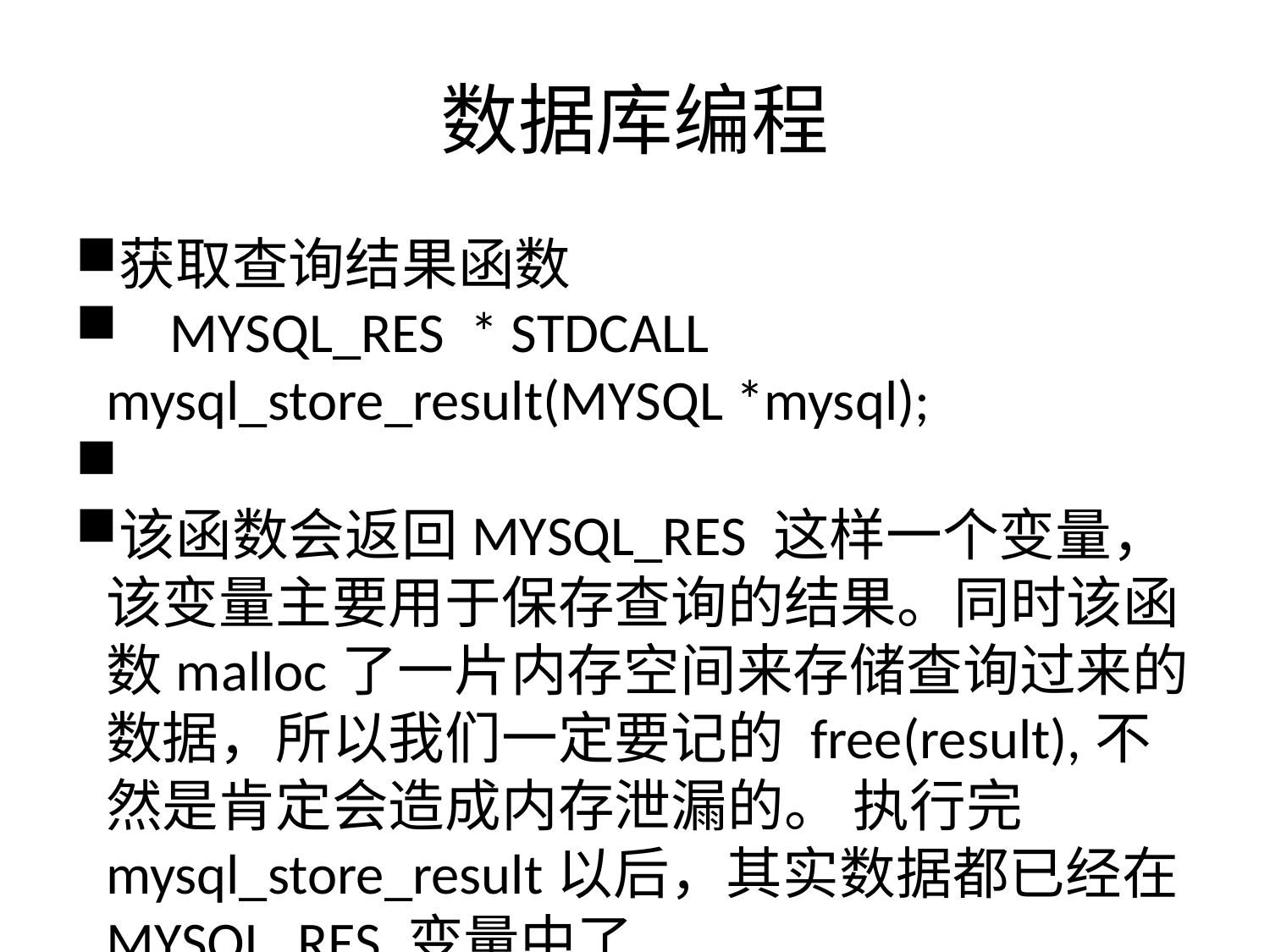

数据库编程
获取查询结果函数
    MYSQL_RES  * STDCALL  mysql_store_result(MYSQL *mysql);

该函数会返回MYSQL_RES 这样一个变量，该变量主要用于保存查询的结果。同时该函数malloc了一片内存空间来存储查询过来的数据，所以我们一定要记的 free(result),不然是肯定会造成内存泄漏的。 执行完mysql_store_result以后，其实数据都已经在MYSQL_RES 变量中了